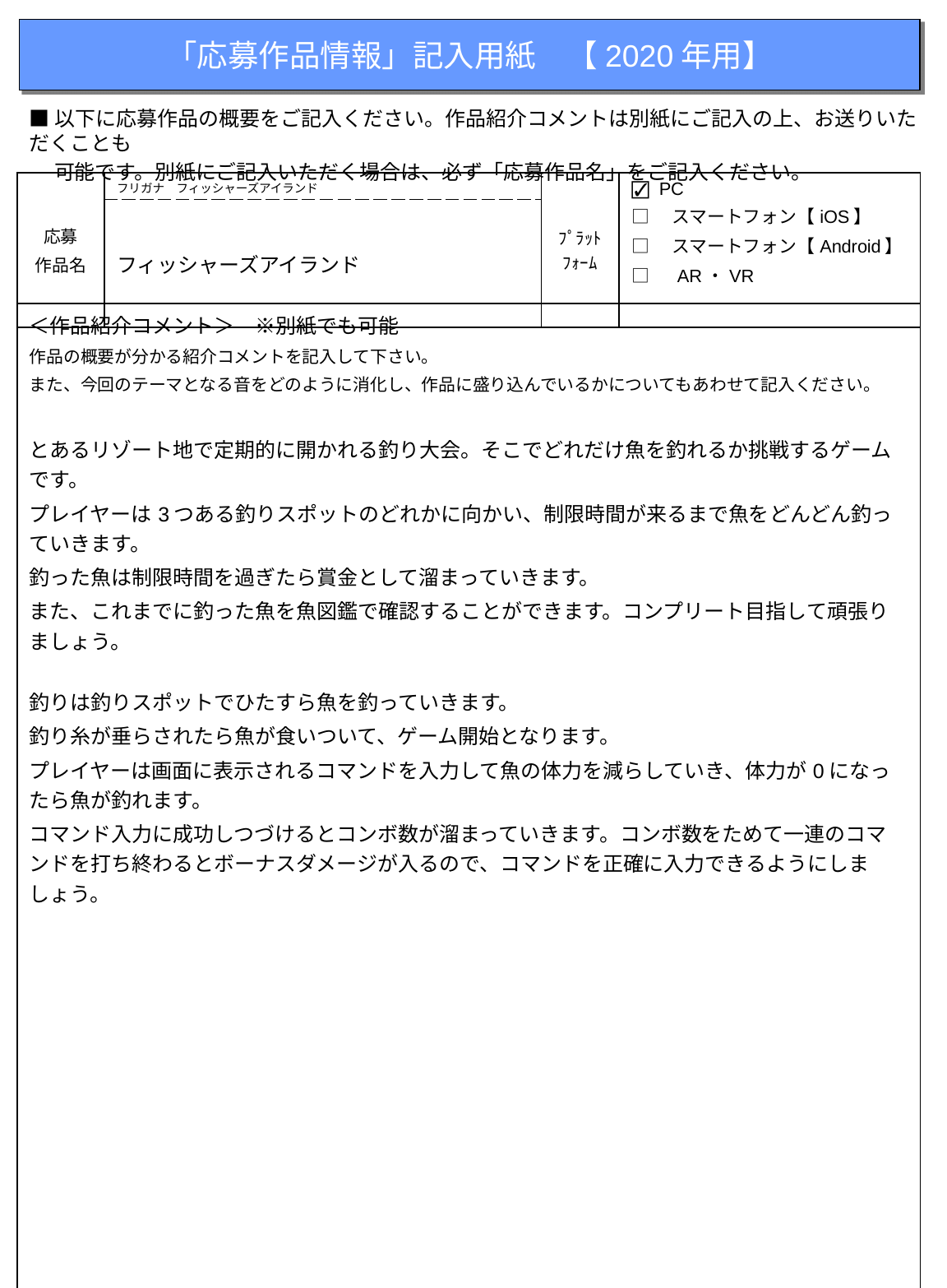

「応募作品情報」記入用紙　【2020年用】
■以下に応募作品の概要をご記入ください。作品紹介コメントは別紙にご記入の上、お送りいただくことも
　 可能です。別紙にご記入いただく場合は、必ず「応募作品名」をご記入ください。
| 応募 作品名 | フリガナ　フィッシャーズアイランド | ﾌﾟﾗｯﾄﾌｫｰﾑ | ☑ PC □　スマートフォン【iOS】 □　スマートフォン【Android】 □　AR・VR |
| --- | --- | --- | --- |
|  | フィッシャーズアイランド |  |  |
| ＜作品紹介コメント＞　※別紙でも可能 作品の概要が分かる紹介コメントを記入して下さい。 また、今回のテーマとなる音をどのように消化し、作品に盛り込んでいるかについてもあわせて記入ください。 　 とあるリゾート地で定期的に開かれる釣り大会。そこでどれだけ魚を釣れるか挑戦するゲームです。 プレイヤーは3つある釣りスポットのどれかに向かい、制限時間が来るまで魚をどんどん釣っていきます。 釣った魚は制限時間を過ぎたら賞金として溜まっていきます。 また、これまでに釣った魚を魚図鑑で確認することができます。コンプリート目指して頑張りましょう。 釣りは釣りスポットでひたすら魚を釣っていきます。 釣り糸が垂らされたら魚が食いついて、ゲーム開始となります。 プレイヤーは画面に表示されるコマンドを入力して魚の体力を減らしていき、体力が0になったら魚が釣れます。 コマンド入力に成功しつづけるとコンボ数が溜まっていきます。コンボ数をためて一連のコマンドを打ち終わるとボーナスダメージが入るので、コマンドを正確に入力できるようにしましょう。 |
| --- |